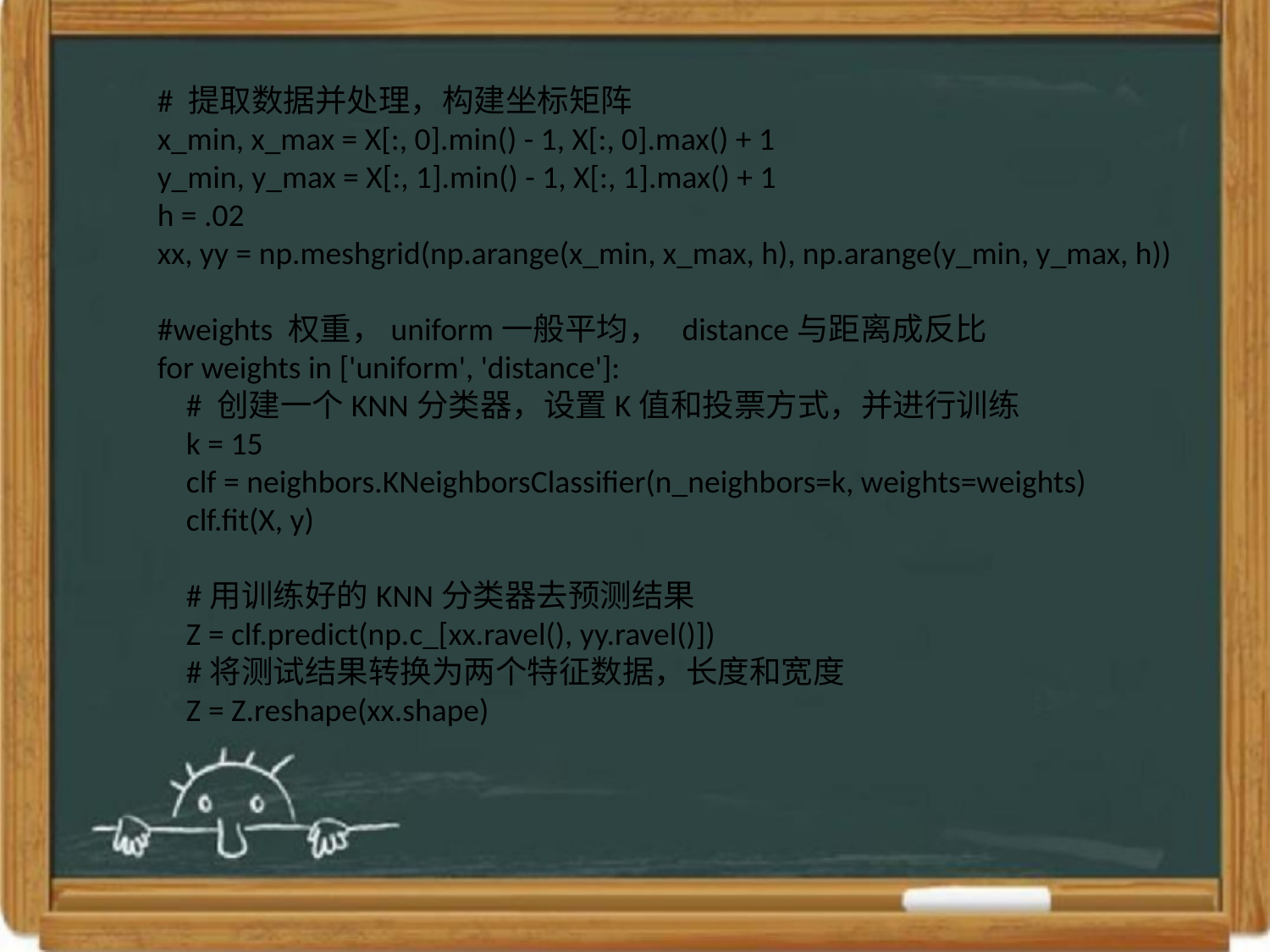

# 提取数据并处理，构建坐标矩阵
x_min, x_max = X[:, 0].min() - 1, X[:, 0].max() + 1
y_min, y_max = X[:, 1].min() - 1, X[:, 1].max() + 1
h = .02
xx, yy = np.meshgrid(np.arange(x_min, x_max, h), np.arange(y_min, y_max, h))

#weights 权重，uniform一般平均，  distance与距离成反比
for weights in ['uniform', 'distance']:
    # 创建一个KNN分类器，设置K值和投票方式，并进行训练
    k = 15
    clf = neighbors.KNeighborsClassifier(n_neighbors=k, weights=weights)
    clf.fit(X, y)

    #用训练好的KNN分类器去预测结果
    Z = clf.predict(np.c_[xx.ravel(), yy.ravel()])
    #将测试结果转换为两个特征数据，长度和宽度
    Z = Z.reshape(xx.shape)